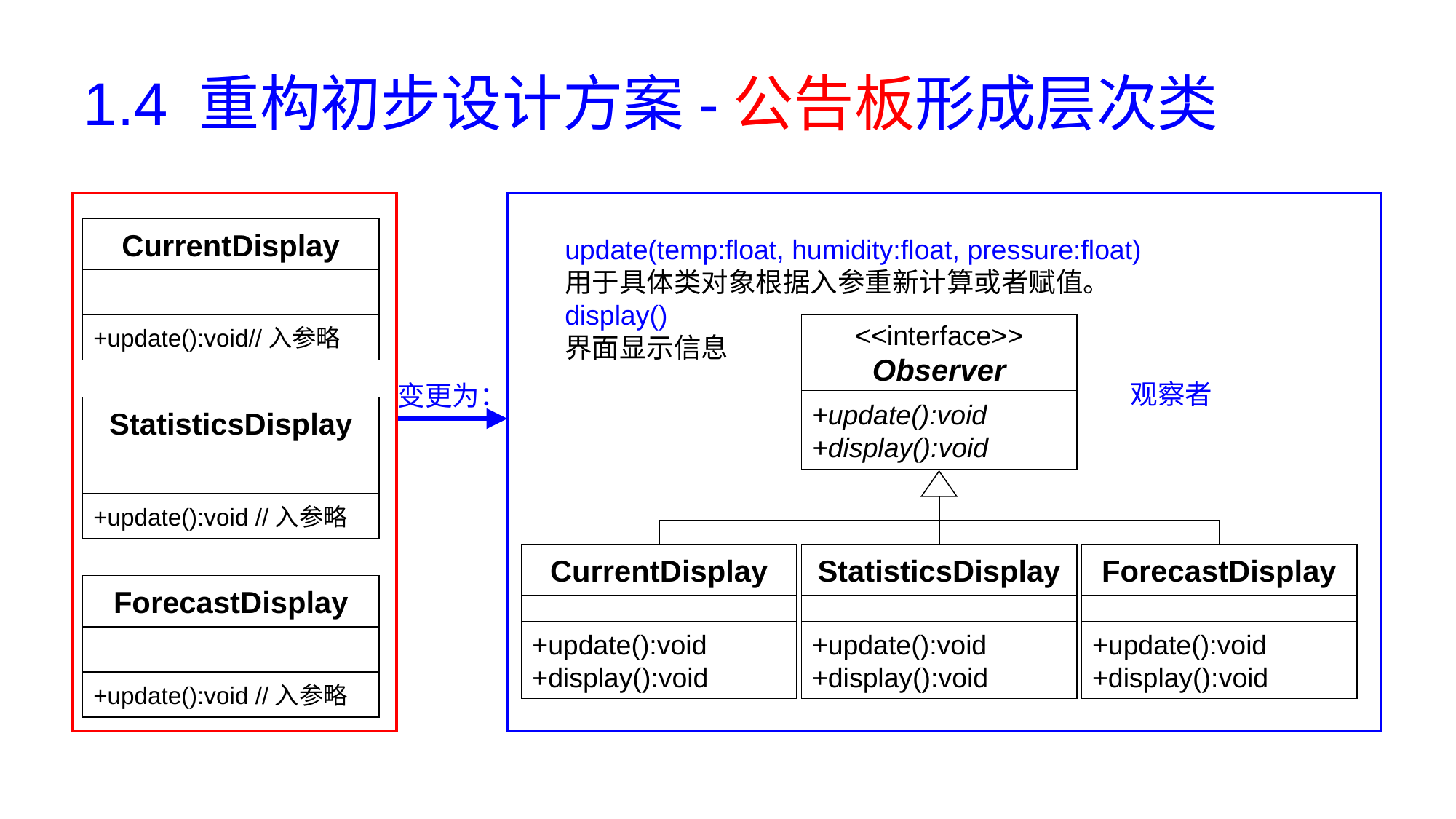

# 1.4 重构初步设计方案-公告板形成层次类

CurrentDisplay

+update():void//入参略
update(temp:float, humidity:float, pressure:float)
用于具体类对象根据入参重新计算或者赋值。
display()
界面显示信息
<<interface>>
Observer
+update():void
+display():void
观察者
变更为：
StatisticsDisplay

+update():void //入参略

CurrentDisplay

+update():void
+display():void
StatisticsDisplay

+update():void
+display():void
ForecastDisplay

+update():void
+display():void
ForecastDisplay

+update():void //入参略
12